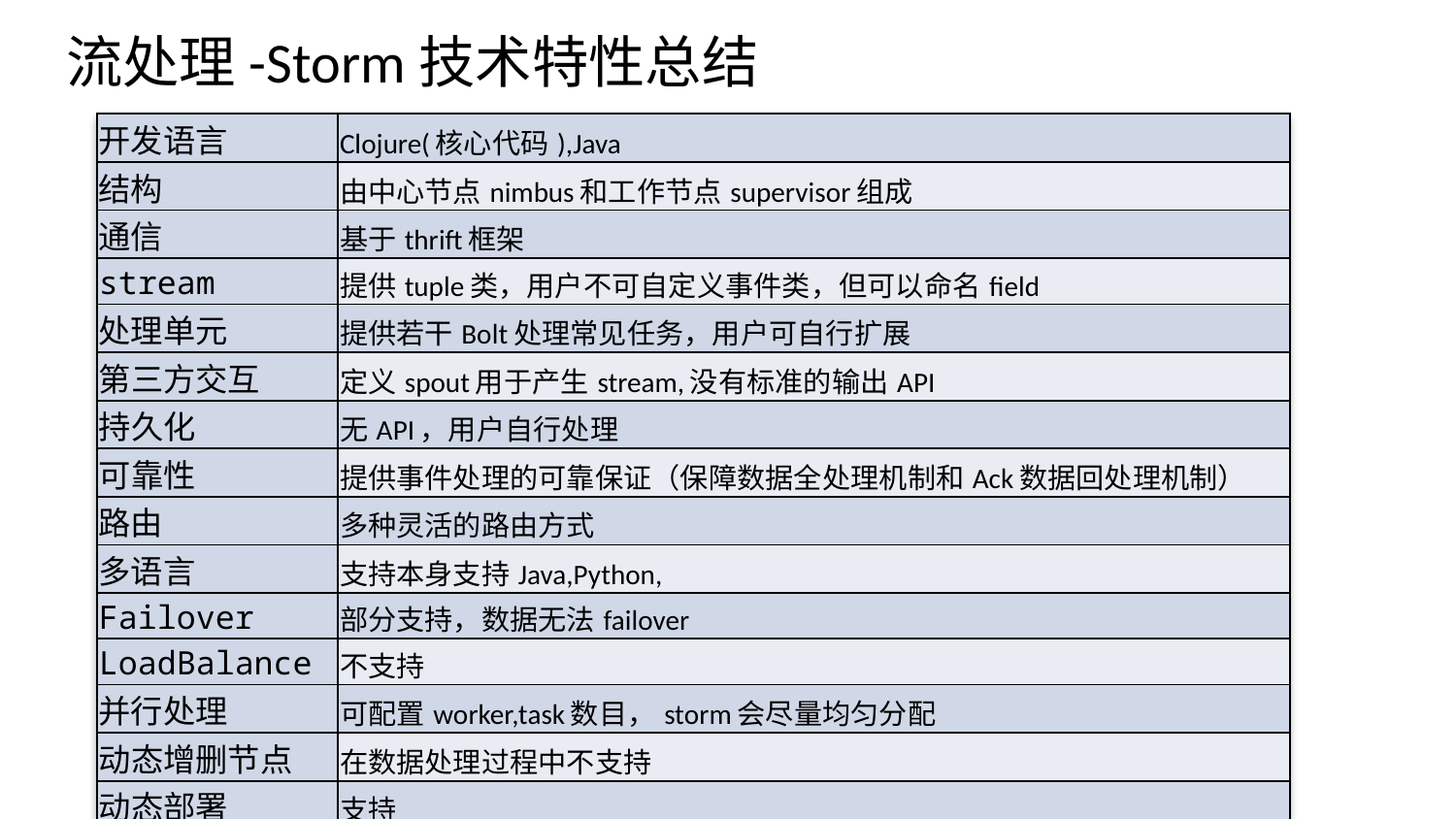

# 流处理-Storm技术特性总结
| 开发语言 | Clojure(核心代码),Java |
| --- | --- |
| 结构 | 由中心节点nimbus和工作节点supervisor组成 |
| 通信 | 基于thrift框架 |
| stream | 提供tuple类，用户不可自定义事件类，但可以命名field |
| 处理单元 | 提供若干Bolt处理常见任务，用户可自行扩展 |
| 第三方交互 | 定义spout用于产生stream,没有标准的输出API |
| 持久化 | 无API，用户自行处理 |
| 可靠性 | 提供事件处理的可靠保证（保障数据全处理机制和Ack数据回处理机制） |
| 路由 | 多种灵活的路由方式 |
| 多语言 | 支持本身支持Java,Python, |
| Failover | 部分支持，数据无法failover |
| LoadBalance | 不支持 |
| 并行处理 | 可配置worker,task数目，storm会尽量均匀分配 |
| 动态增删节点 | 在数据处理过程中不支持 |
| 动态部署 | 支持 |